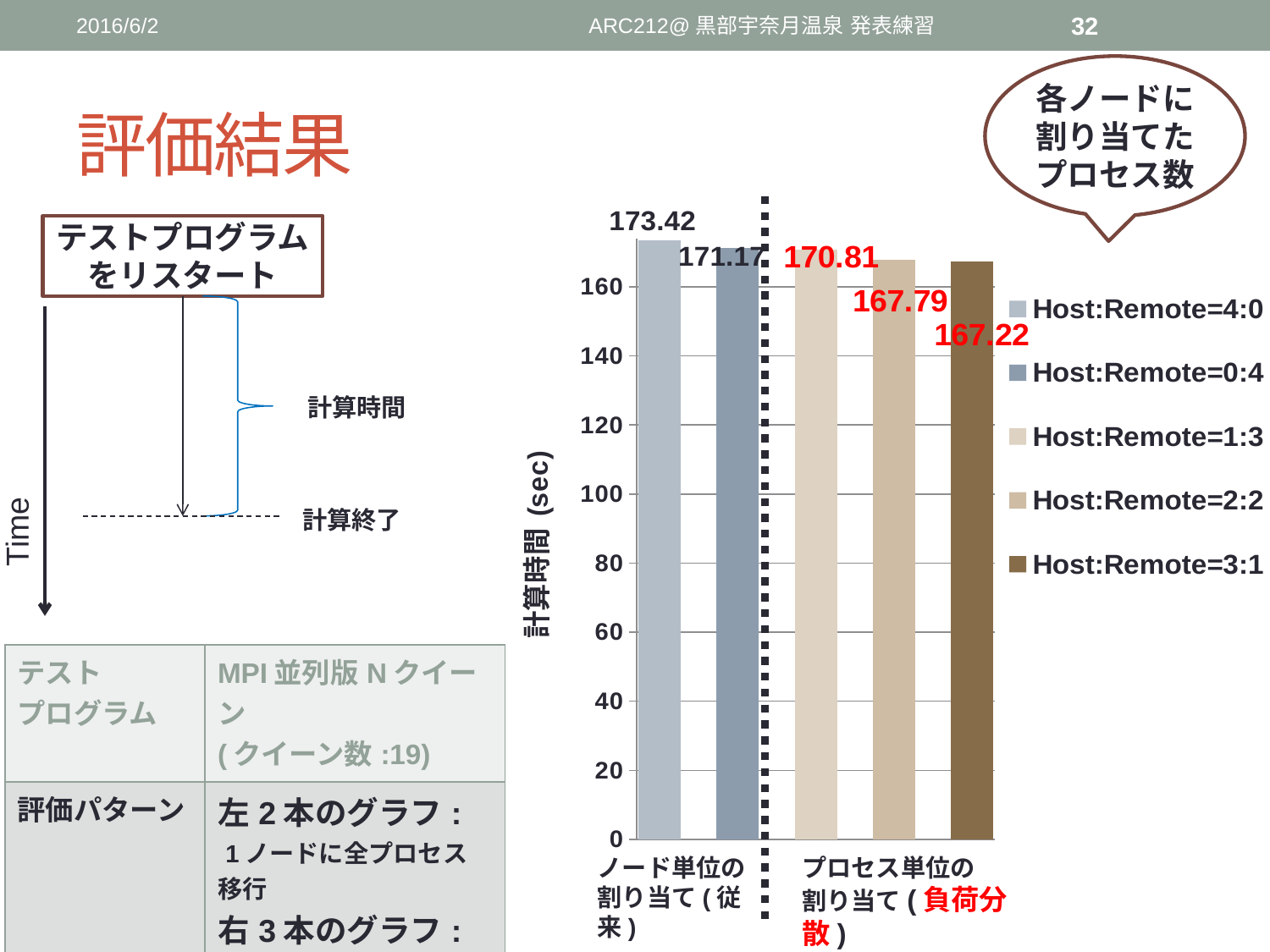

2016/6/2
ARC212@黒部宇奈月温泉 発表練習
32
各ノードに割り当てたプロセス数
# 評価結果

### Chart

| Category | Host:Remote=4:0 | Host:Remote=0:4 | Host:Remote=1:3 | Host:Remote=2:2 | Host:Remote=3:1 |
|---|---|---|---|---|---|
テストプログラムをリスタート

計算時間
Time
計算終了
| テスト プログラム | MPI並列版Nクイーン (クイーン数:19) |
| --- | --- |
| 評価パターン | 左2本のグラフ: 1ノードに全プロセス移行 右3本のグラフ: 負荷分散適用 |
ノード単位の
割り当て(従来)
プロセス単位の
割り当て(負荷分散)